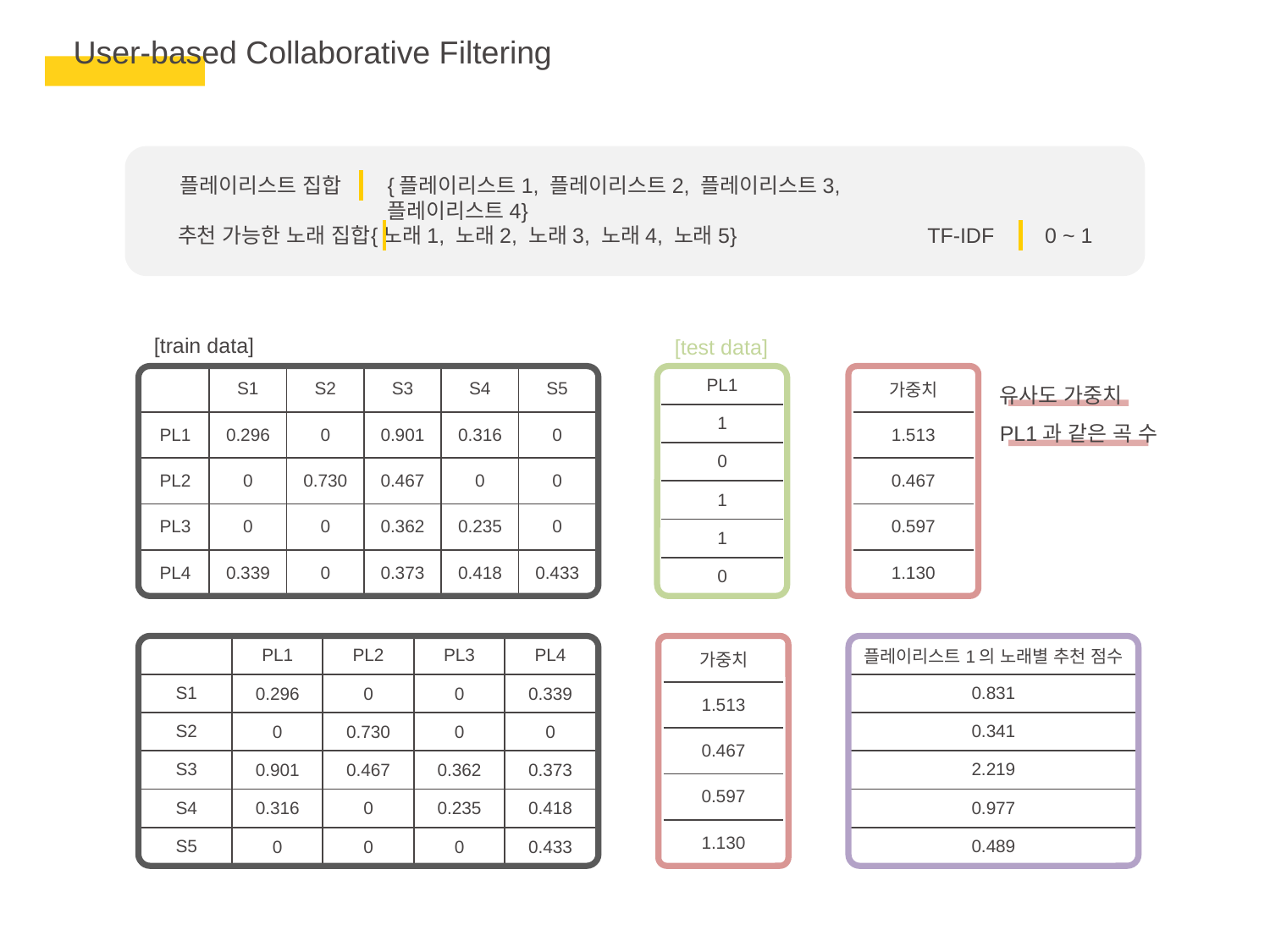

User-based Collaborative Filtering

플레이리스트 집합
{플레이리스트1, 플레이리스트2, 플레이리스트3, 플레이리스트4}
추천 가능한 노래 집합
{노래1, 노래2, 노래3, 노래4, 노래5}
TF-IDF
0 ~ 1
[train data]
[test data]
| PL1 |
| --- |
| 1 |
| 0 |
| 1 |
| 1 |
| 0 |

|  | S1 | S2 | S3 | S4 | S5 |
| --- | --- | --- | --- | --- | --- |
| PL1 | 0.296 | 0 | 0.901 | 0.316 | 0 |
| PL2 | 0 | 0.730 | 0.467 | 0 | 0 |
| PL3 | 0 | 0 | 0.362 | 0.235 | 0 |
| PL4 | 0.339 | 0 | 0.373 | 0.418 | 0.433 |

| 가중치 |
| --- |
| 1.513 |
| 0.467 |
| 0.597 |
| 1.130 |
유사도 가중치

PL1과 같은 곡 수

| 가중치 |
| --- |
| 1.513 |
| 0.467 |
| 0.597 |
| 1.130 |
|  | PL1 | PL2 | PL3 | PL4 |
| --- | --- | --- | --- | --- |
| S1 | 0.296 | 0 | 0 | 0.339 |
| S2 | 0 | 0.730 | 0 | 0 |
| S3 | 0.901 | 0.467 | 0.362 | 0.373 |
| S4 | 0.316 | 0 | 0.235 | 0.418 |
| S5 | 0 | 0 | 0 | 0.433 |
| 플레이리스트1의 노래별 추천 점수 |
| --- |
| 0.831 |
| 0.341 |
| 2.219 |
| 0.977 |
| 0.489 |